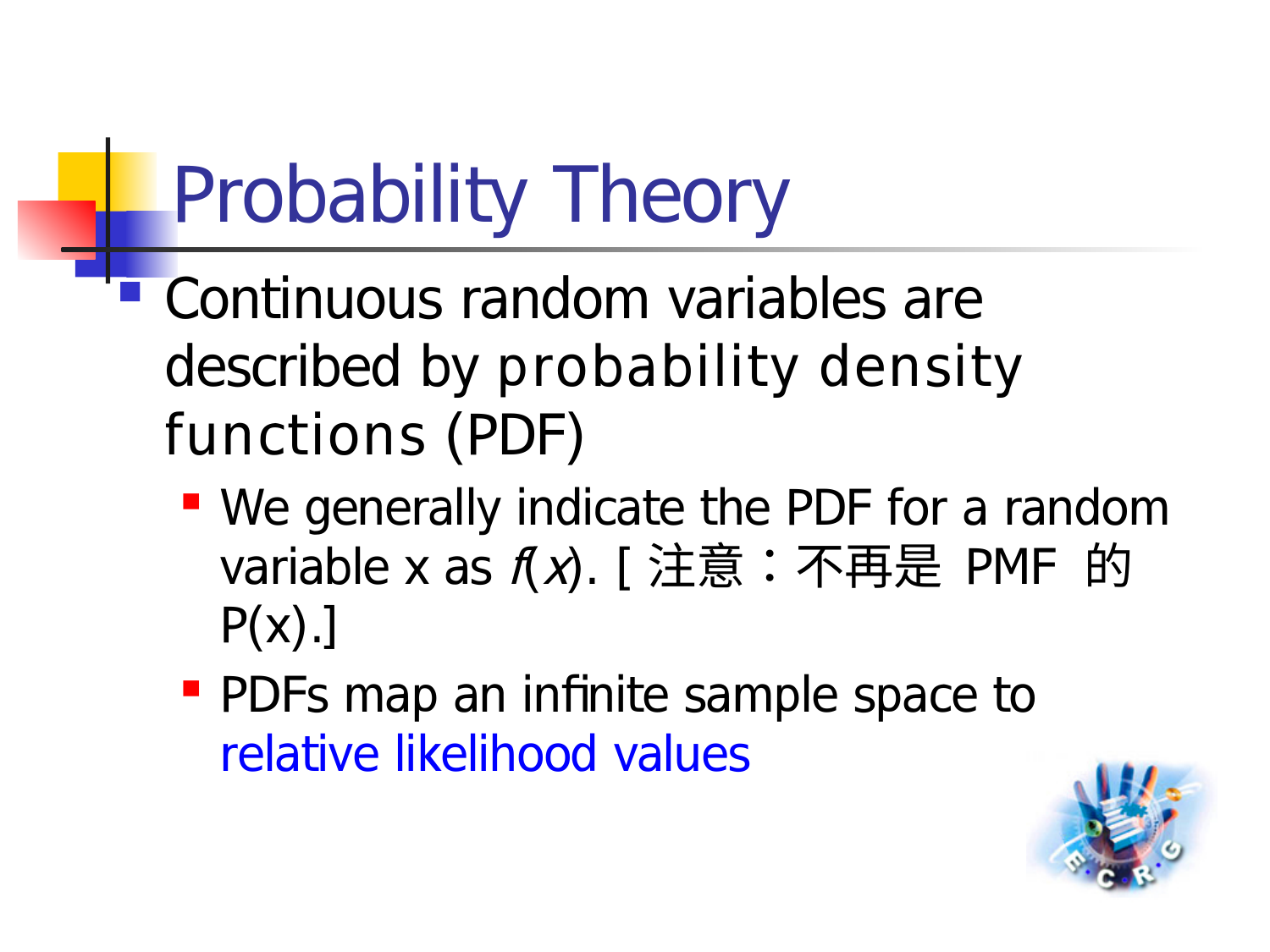

# Probability Theory
Continuous random variables are described by probability density functions (PDF)
We generally indicate the PDF for a random variable x as f(x). [注意：不再是 PMF 的 P(x).]
PDFs map an infinite sample space to relative likelihood values